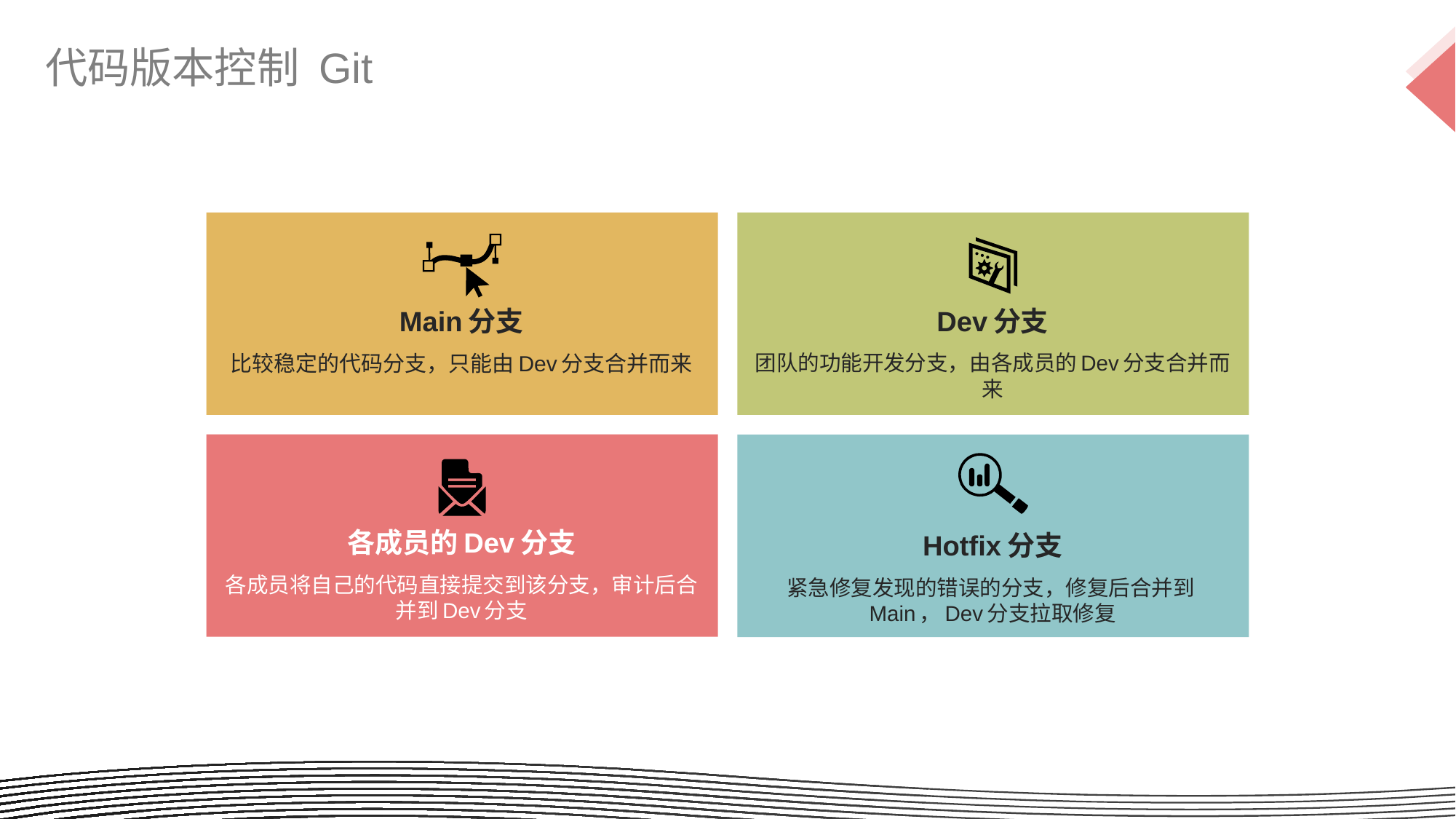

代码版本控制 Git

Main分支
Dev分支
比较稳定的代码分支，只能由Dev分支合并而来
团队的功能开发分支，由各成员的Dev分支合并而来

各成员的Dev分支
Hotfix分支
各成员将自己的代码直接提交到该分支，审计后合并到Dev分支
紧急修复发现的错误的分支，修复后合并到Main，Dev分支拉取修复